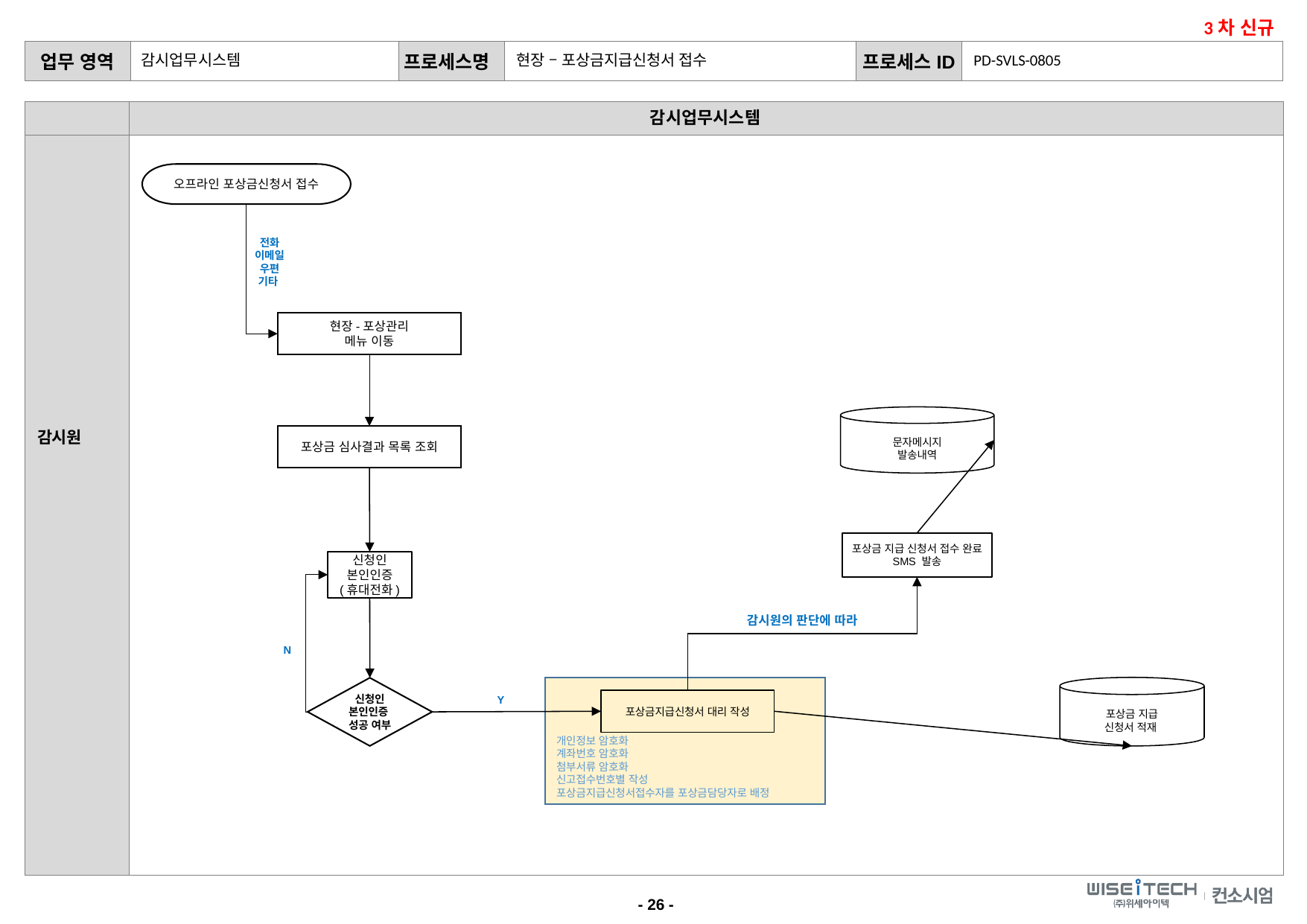

3차 신규
PD-SVLS-0805
감시업무시스템
현장 – 포상금지급신청서 접수
감시업무시스템
감시원
오프라인 포상금신청서 접수
전화
이메일
우편
기타
현장-포상관리
메뉴 이동
문자메시지
발송내역
포상금 심사결과 목록 조회
포상금 지급 신청서 접수 완료
SMS 발송
신청인
본인인증
(휴대전화)
감시원의 판단에 따라
 N
포상금 지급
신청서 적재
개인정보 암호화
계좌번호 암호화
첨부서류 암호화
신고접수번호별 작성
포상금지급신청서접수자를 포상금담당자로 배정
신청인
본인인증
성공 여부
 Y
포상금지급신청서 대리 작성